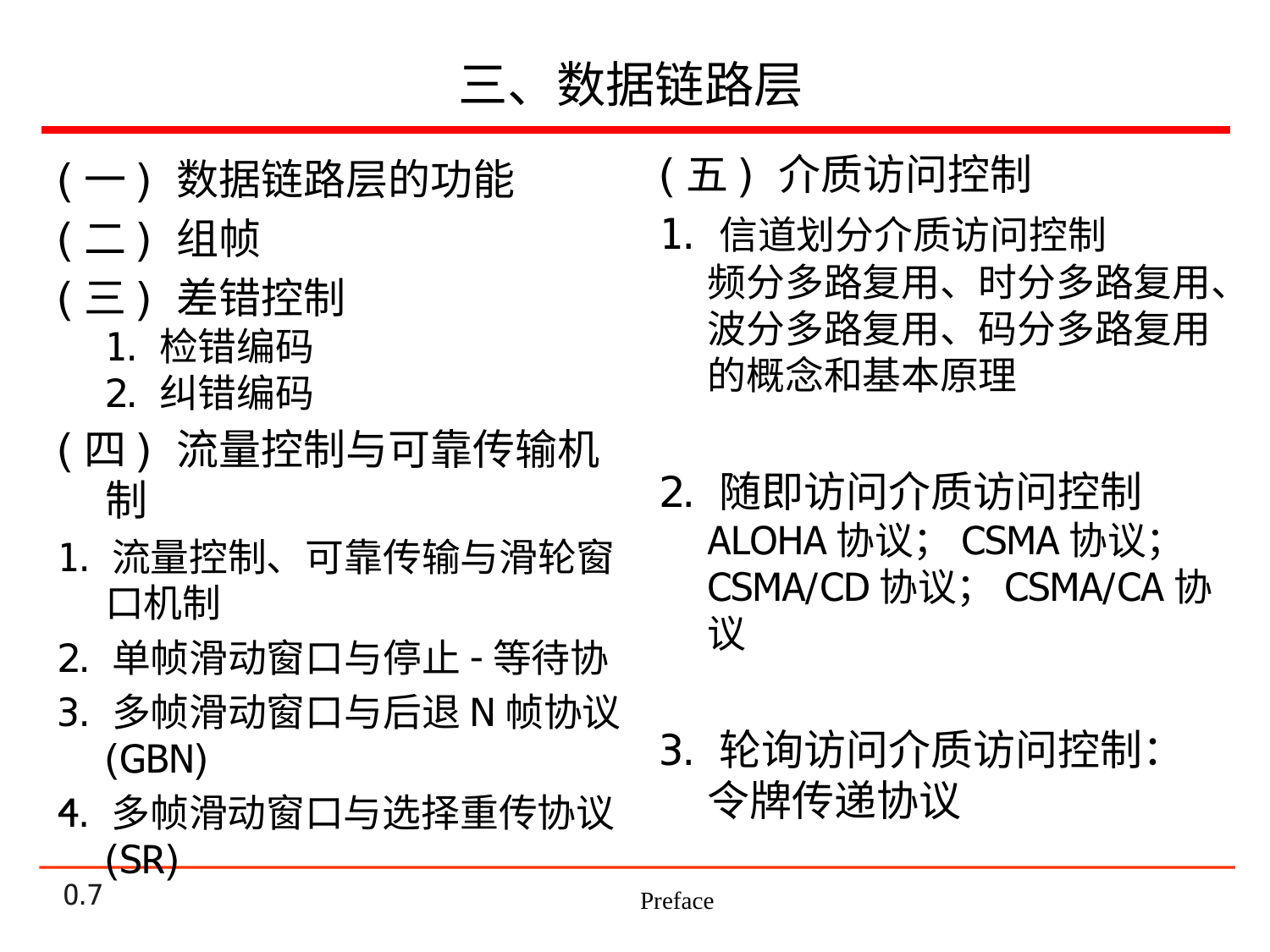

# 三、数据链路层
(五) 介质访问控制
1. 信道划分介质访问控制
频分多路复用、时分多路复用、波分多路复用、码分多路复用的概念和基本原理

2. 随即访问介质访问控制
ALOHA协议；CSMA协议；CSMA/CD协议；CSMA/CA协议

3. 轮询访问介质访问控制：令牌传递协议
(一) 数据链路层的功能
(二) 组帧
(三) 差错控制
1. 检错编码
2. 纠错编码
(四) 流量控制与可靠传输机制
1. 流量控制、可靠传输与滑轮窗口机制
2. 单帧滑动窗口与停止-等待协
3. 多帧滑动窗口与后退N帧协议(GBN)
4. 多帧滑动窗口与选择重传协议(SR)
Preface